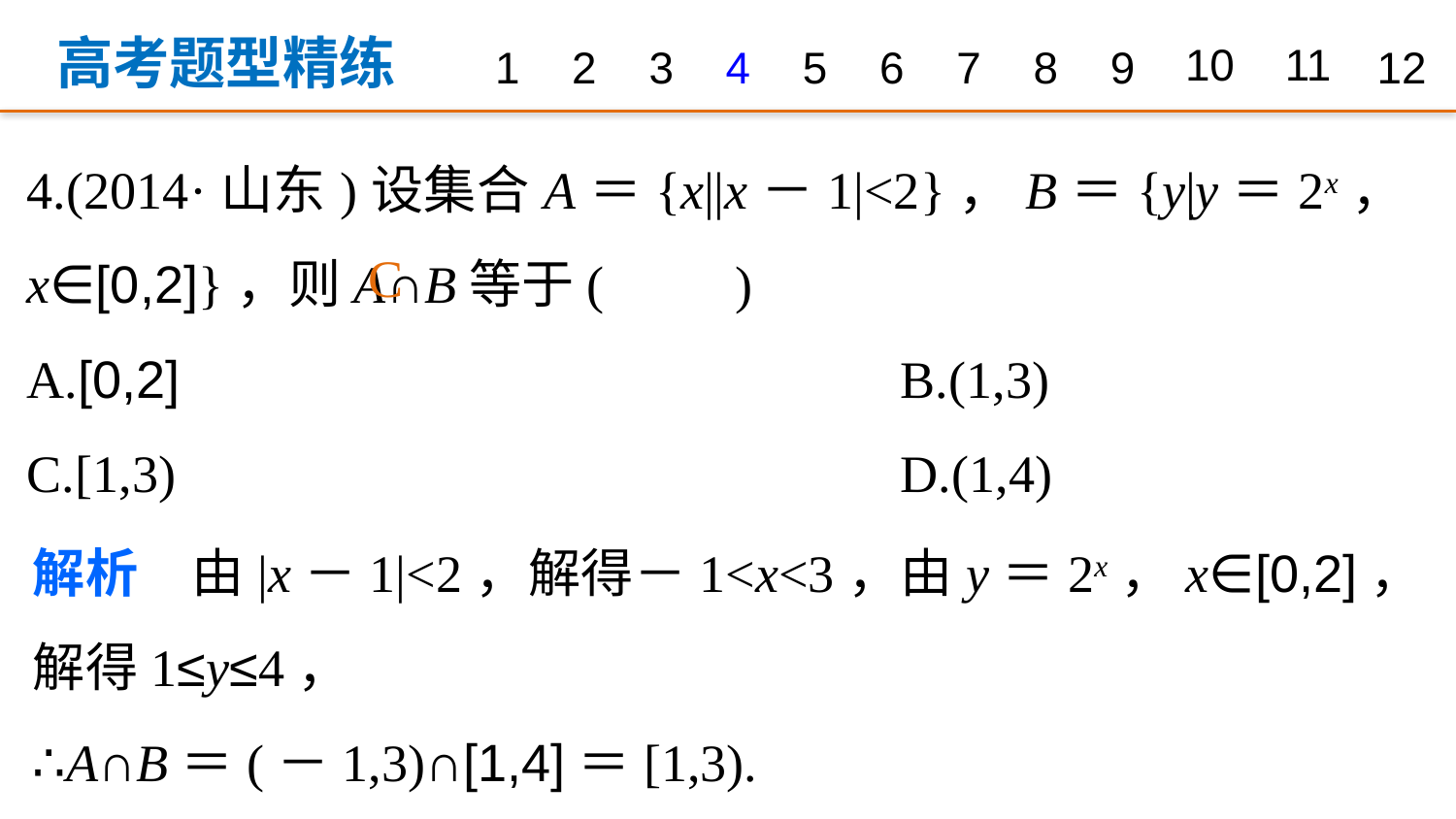

高考题型精练
1
2
3
4
5
6
7
8
9
10
11
12
4.(2014·山东)设集合A＝{x||x－1|<2}，B＝{y|y＝2x，x∈[0,2]}，则A∩B等于(　　)
A.[0,2]  					B.(1,3)
C.[1,3)  					D.(1,4)
C
解析　由|x－1|<2，解得－1<x<3，由y＝2x，x∈[0,2]，解得1≤y≤4，
∴A∩B＝(－1,3)∩[1,4]＝[1,3).